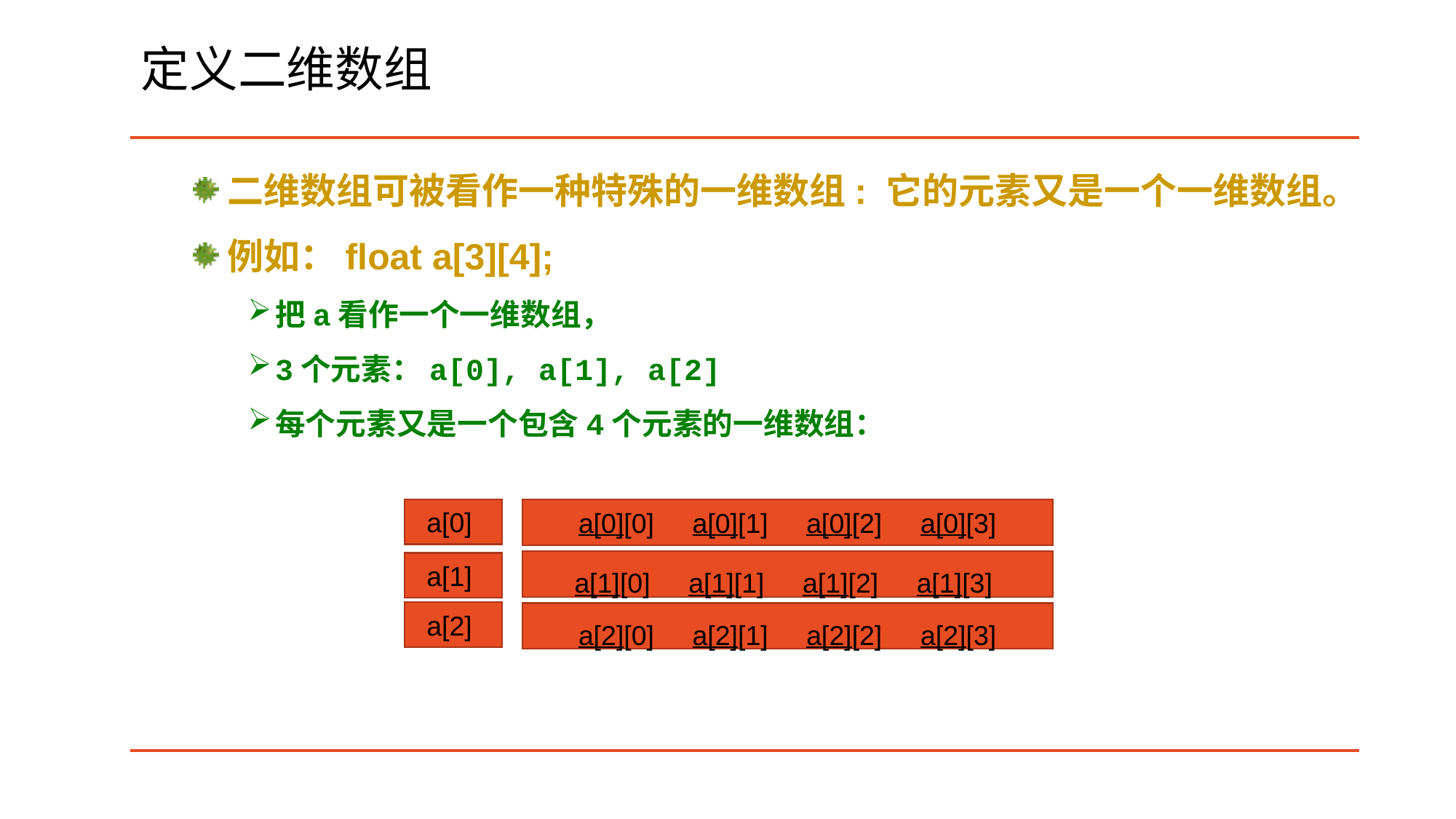

# 定义二维数组
二维数组可被看作一种特殊的一维数组: 它的元素又是一个一维数组。
例如：float a[3][4];
把a看作一个一维数组，
3个元素：a[0], a[1], a[2]
每个元素又是一个包含4个元素的一维数组：

a[0]
 a[0][0]     a[0][1]     a[0][2]     a[0][3]
a[1][0]     a[1][1]     a[1][2]     a[1][3]
a[1]
a[2]
a[2][0]     a[2][1]     a[2][2]     a[2][3]